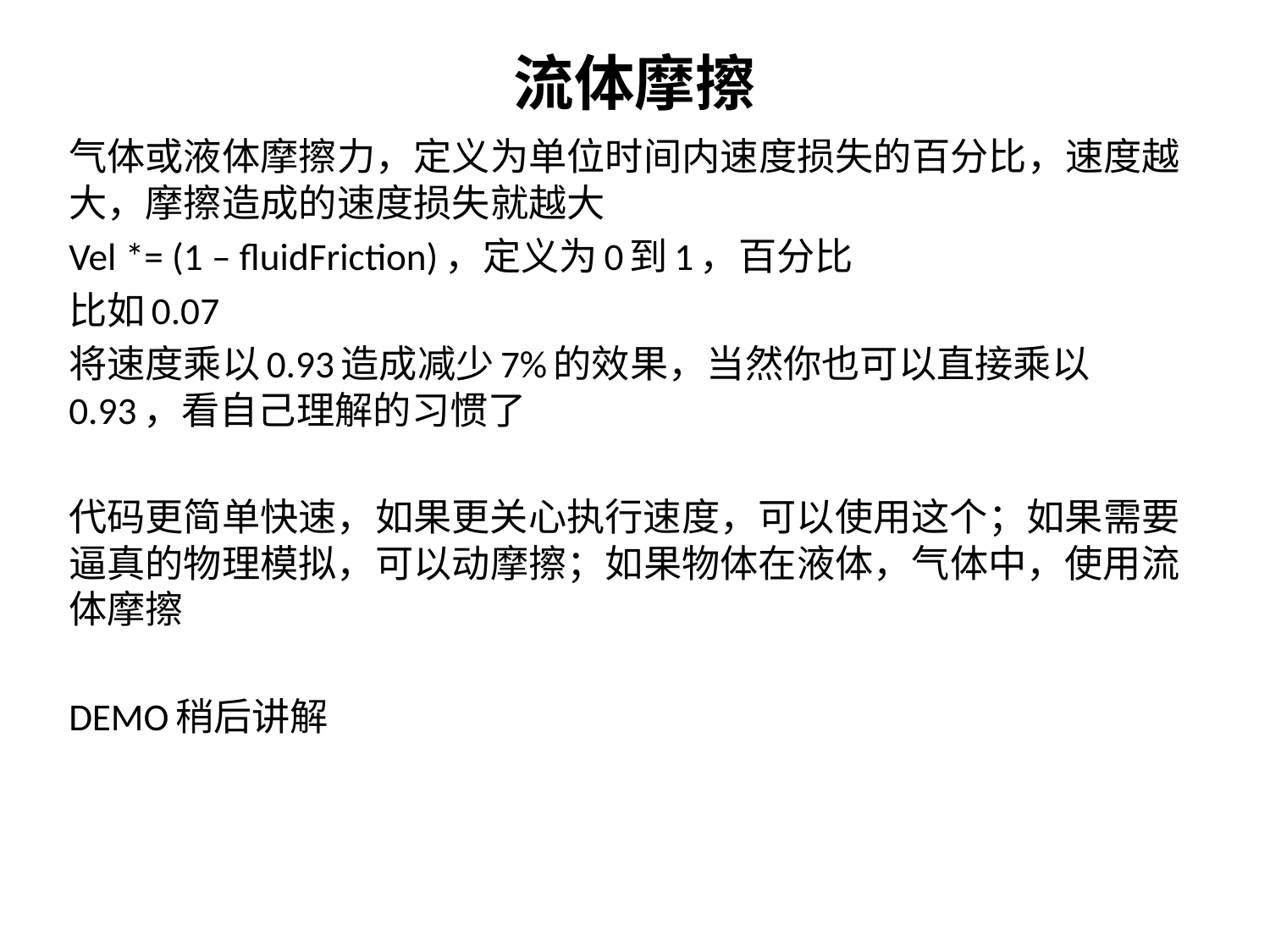

# 流体摩擦
气体或液体摩擦力，定义为单位时间内速度损失的百分比，速度越大，摩擦造成的速度损失就越大
Vel *= (1 – fluidFriction)，定义为0到1，百分比
比如0.07
将速度乘以0.93造成减少7%的效果，当然你也可以直接乘以0.93，看自己理解的习惯了

代码更简单快速，如果更关心执行速度，可以使用这个；如果需要逼真的物理模拟，可以动摩擦；如果物体在液体，气体中，使用流体摩擦

DEMO稍后讲解